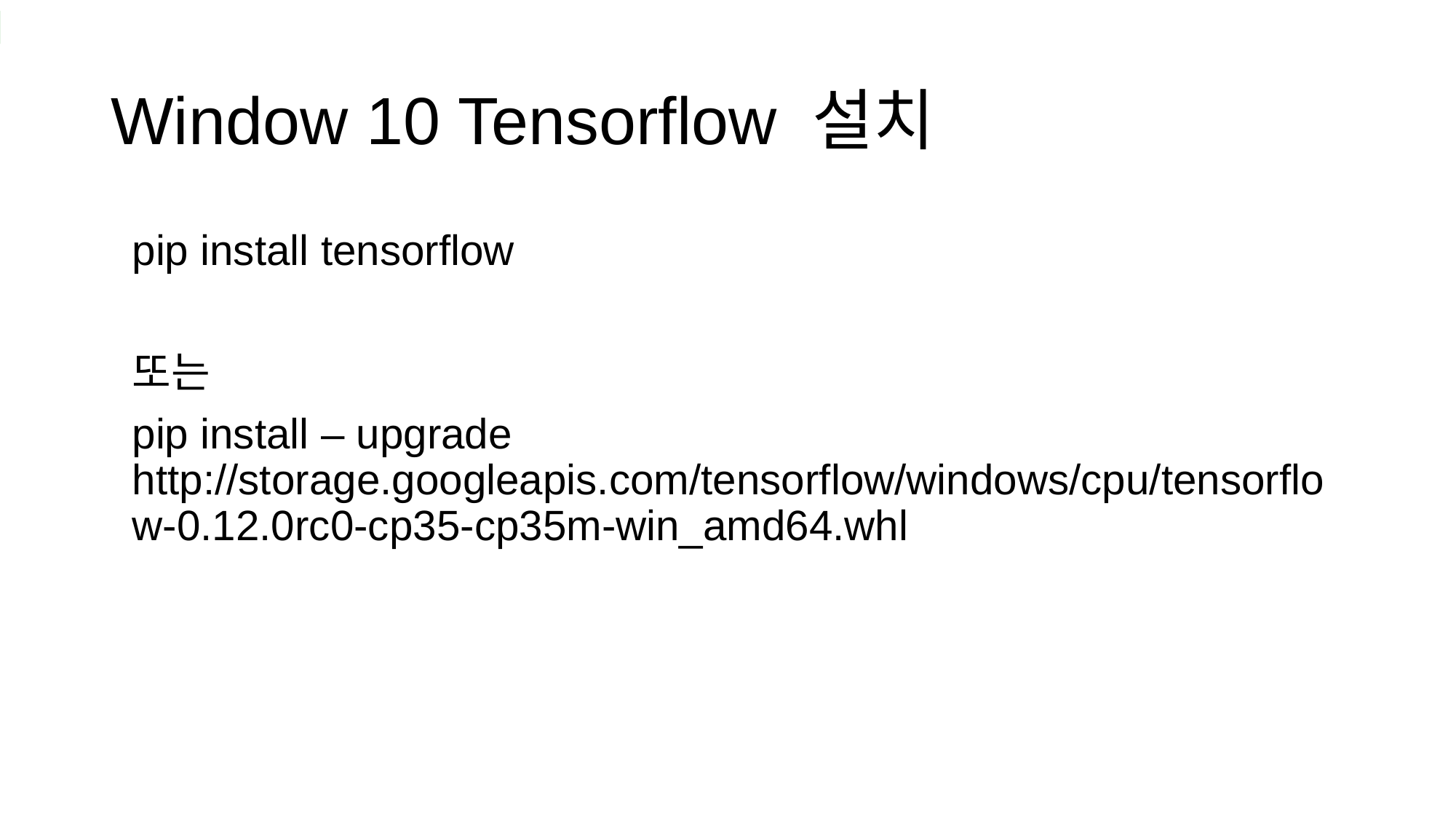

# Window 10 Tensorflow 설치
pip install tensorflow

또는
pip install – upgrade http://storage.googleapis.com/tensorflow/windows/cpu/tensorflow-0.12.0rc0-cp35-cp35m-win_amd64.whl